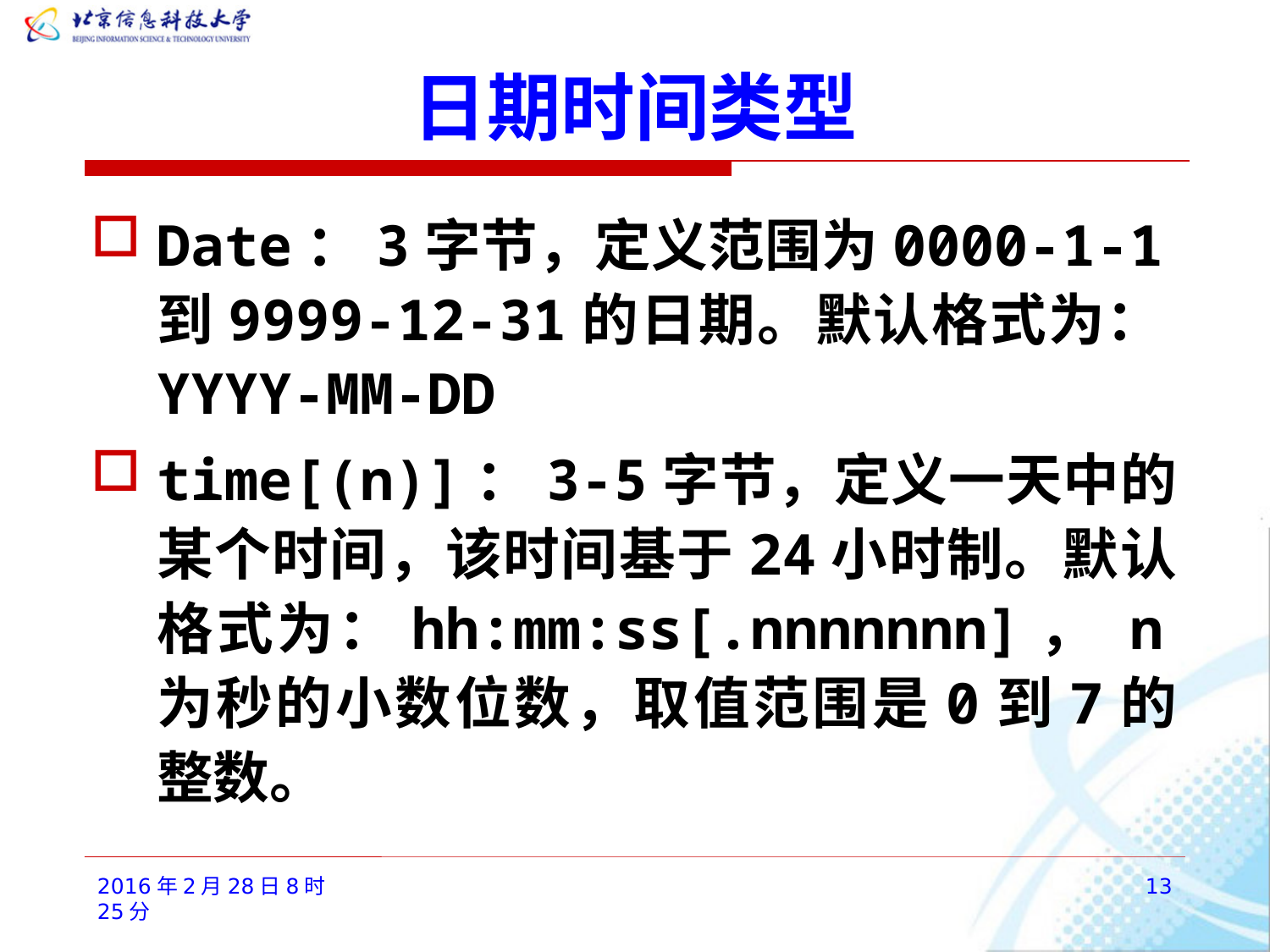

# 日期时间类型
Date：3字节，定义范围为0000-1-1到9999-12-31的日期。默认格式为：YYYY-MM-DD
time[(n)]：3-5字节，定义一天中的某个时间，该时间基于24小时制。默认格式为：hh:mm:ss[.nnnnnnn]， n为秒的小数位数，取值范围是0到7的整数。
2016年2月28日8时25分
13